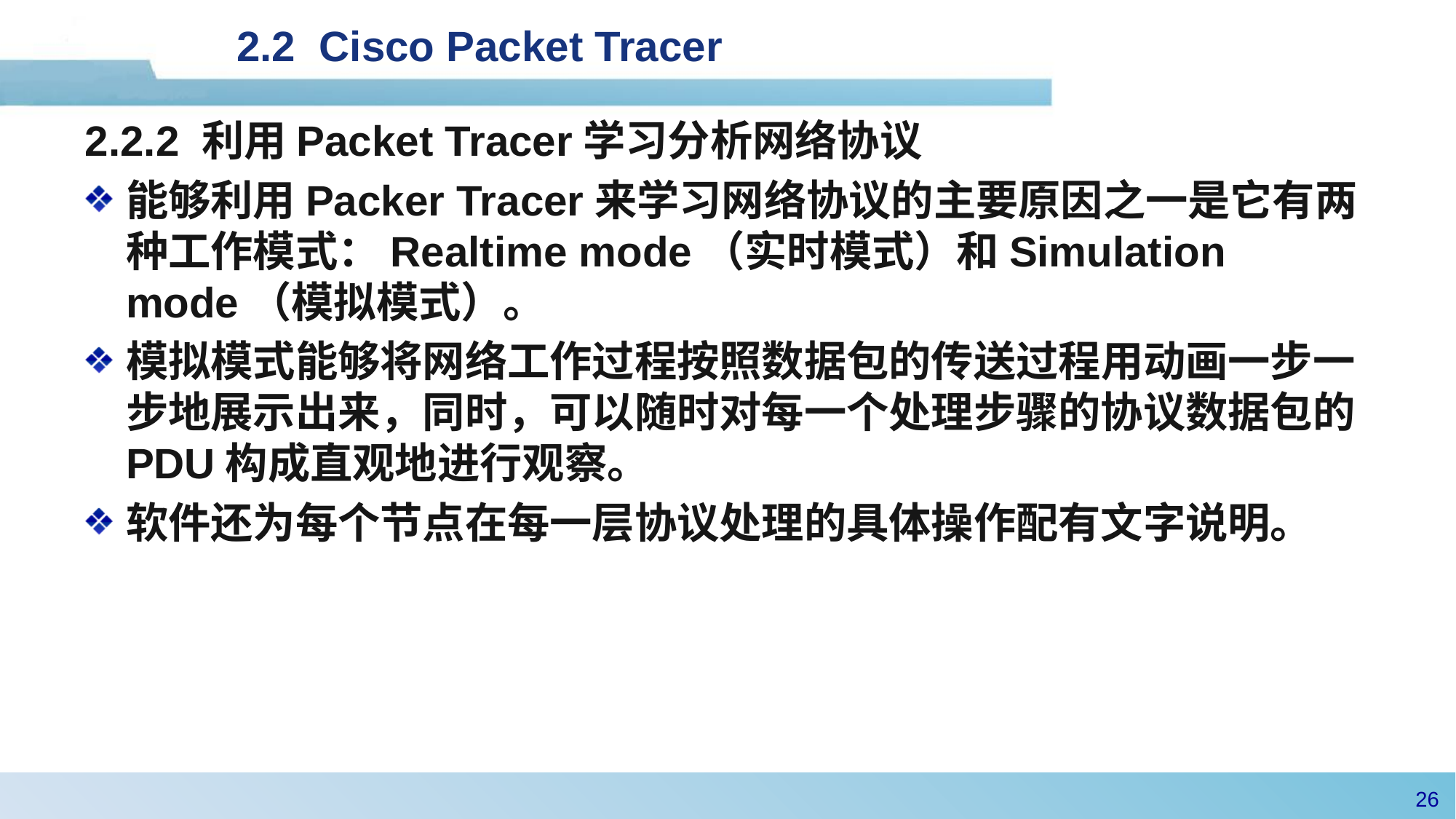

2.2  Cisco Packet Tracer
2.2.2 利用Packet Tracer学习分析网络协议
能够利用Packer Tracer来学习网络协议的主要原因之一是它有两种工作模式：Realtime mode（实时模式）和Simulation mode（模拟模式）。
模拟模式能够将网络工作过程按照数据包的传送过程用动画一步一步地展示出来，同时，可以随时对每一个处理步骤的协议数据包的PDU构成直观地进行观察。
软件还为每个节点在每一层协议处理的具体操作配有文字说明。
26